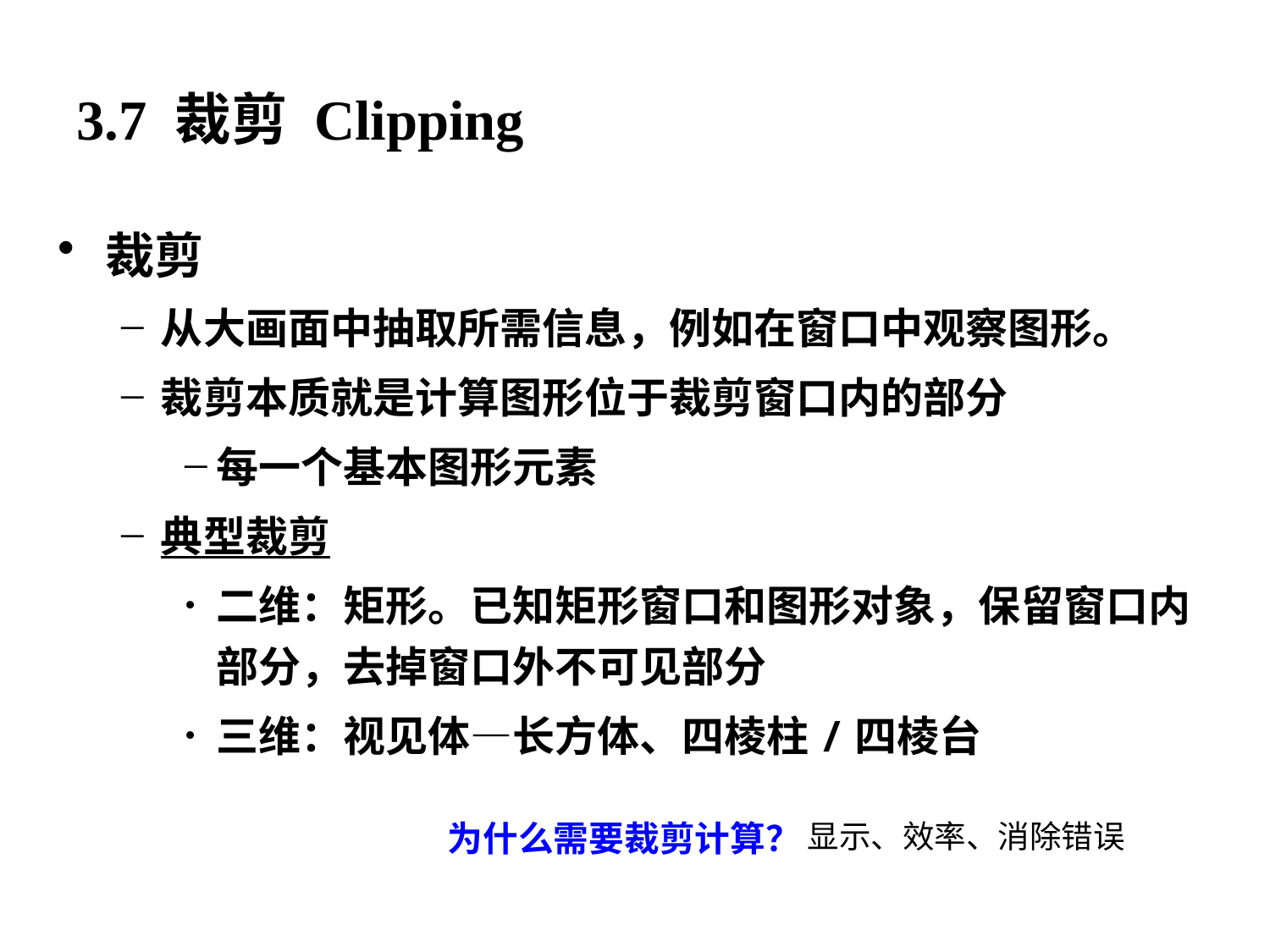

# 3.7 裁剪 Clipping
裁剪
从大画面中抽取所需信息，例如在窗口中观察图形。
裁剪本质就是计算图形位于裁剪窗口内的部分
每一个基本图形元素
典型裁剪
二维：矩形。已知矩形窗口和图形对象，保留窗口内部分，去掉窗口外不可见部分
三维：视见体—长方体、四棱柱/四棱台
为什么需要裁剪计算？
显示、效率、消除错误